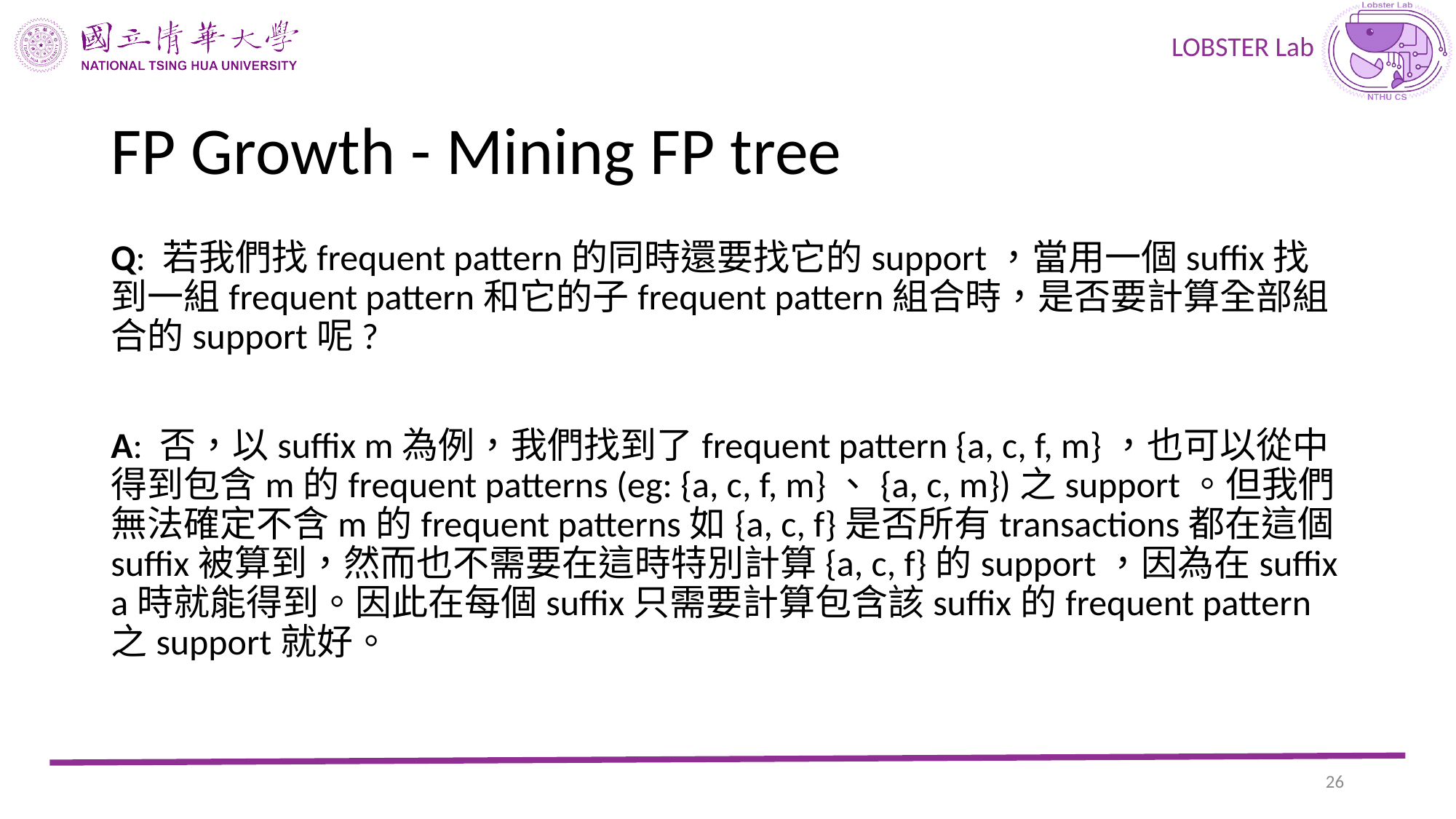

# FP Growth - Mining FP tree
Q: 若我們找frequent pattern的同時還要找它的support，當用一個suffix找到一組frequent pattern和它的子frequent pattern組合時，是否要計算全部組合的support呢?

A: 否，以suffix m為例，我們找到了frequent pattern {a, c, f, m}，也可以從中得到包含m的frequent patterns (eg: {a, c, f, m}、{a, c, m})之support。但我們無法確定不含m的frequent patterns如{a, c, f}是否所有transactions都在這個suffix被算到，然而也不需要在這時特別計算{a, c, f}的support，因為在suffix a時就能得到。因此在每個suffix只需要計算包含該suffix的frequent pattern之support就好。
26